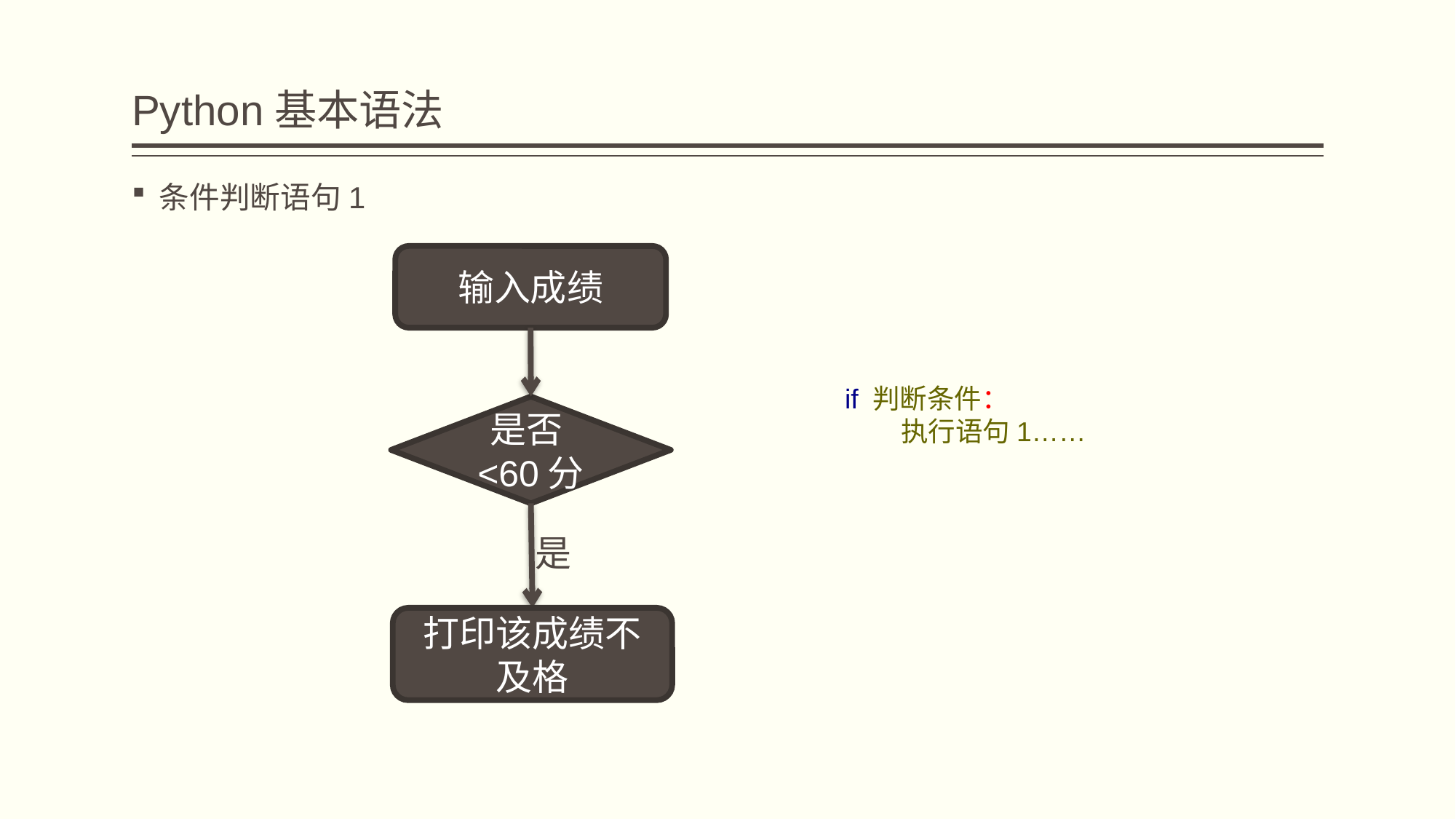

# Python基本语法
条件判断语句1
输入成绩
if 判断条件：
        执行语句1……
是否<60分
是
打印该成绩不及格